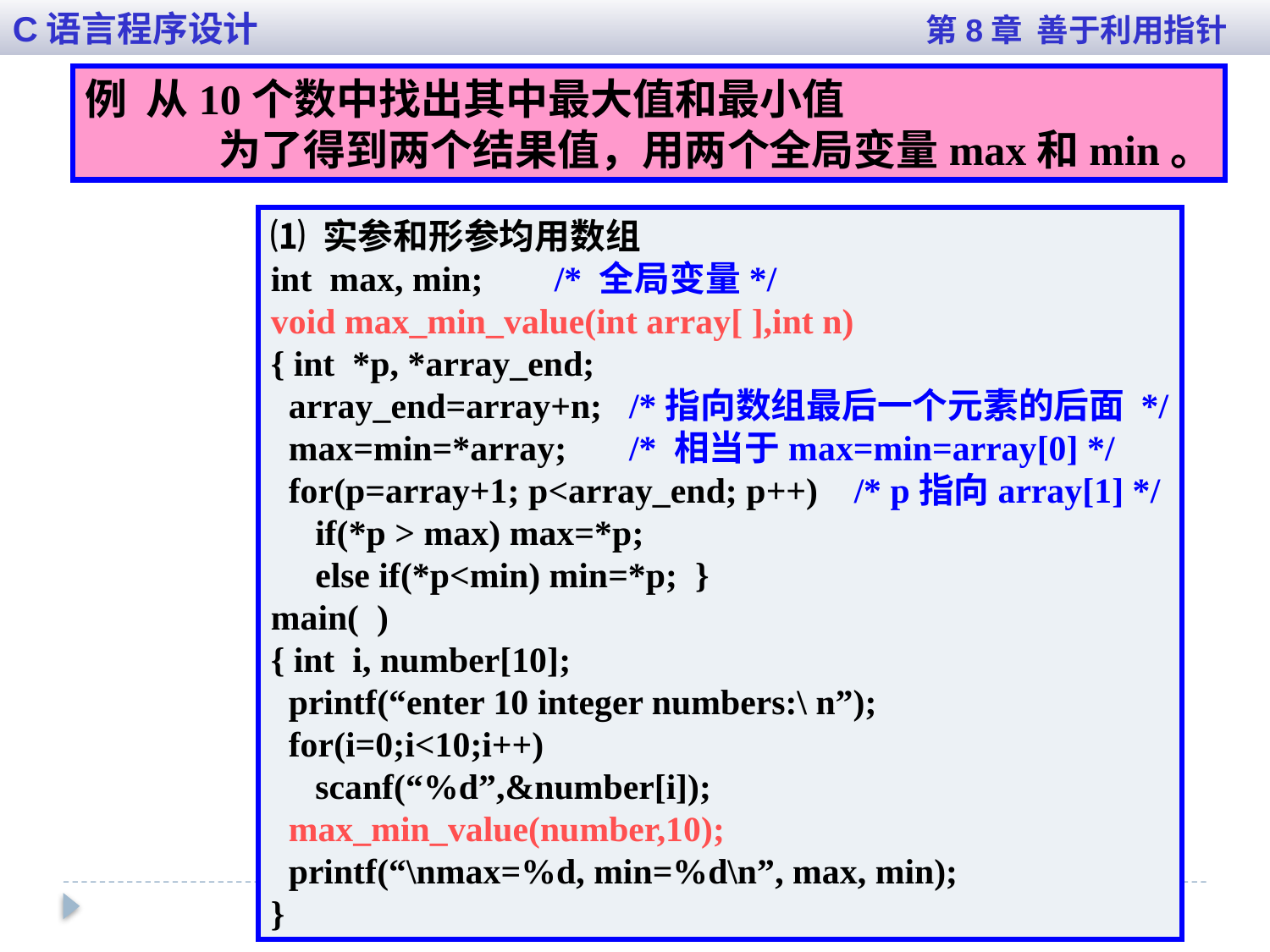

C语言程序设计                                                                                   第8章  善于利用指针
例  从10个数中找出其中最大值和最小值
             为了得到两个结果值，用两个全局变量max和min。
⑴ 实参和形参均用数组
int  max, min;        /* 全局变量*/
void max_min_value(int array[ ],int n)
{ int  *p, *array_end;
  array_end=array+n;   /*指向数组最后一个元素的后面 */
  max=min=*array;       /* 相当于max=min=array[0] */
  for(p=array+1; p<array_end; p++)    /* p指向array[1] */
     if(*p > max) max=*p;
     else if(*p<min) min=*p;  }
main(  )
{ int  i, number[10];
  printf(“enter 10 integer numbers:\ n”);
  for(i=0;i<10;i++)
     scanf(“%d”,&number[i]);
  max_min_value(number,10);
  printf(“\nmax=%d, min=%d\n”, max, min);
}